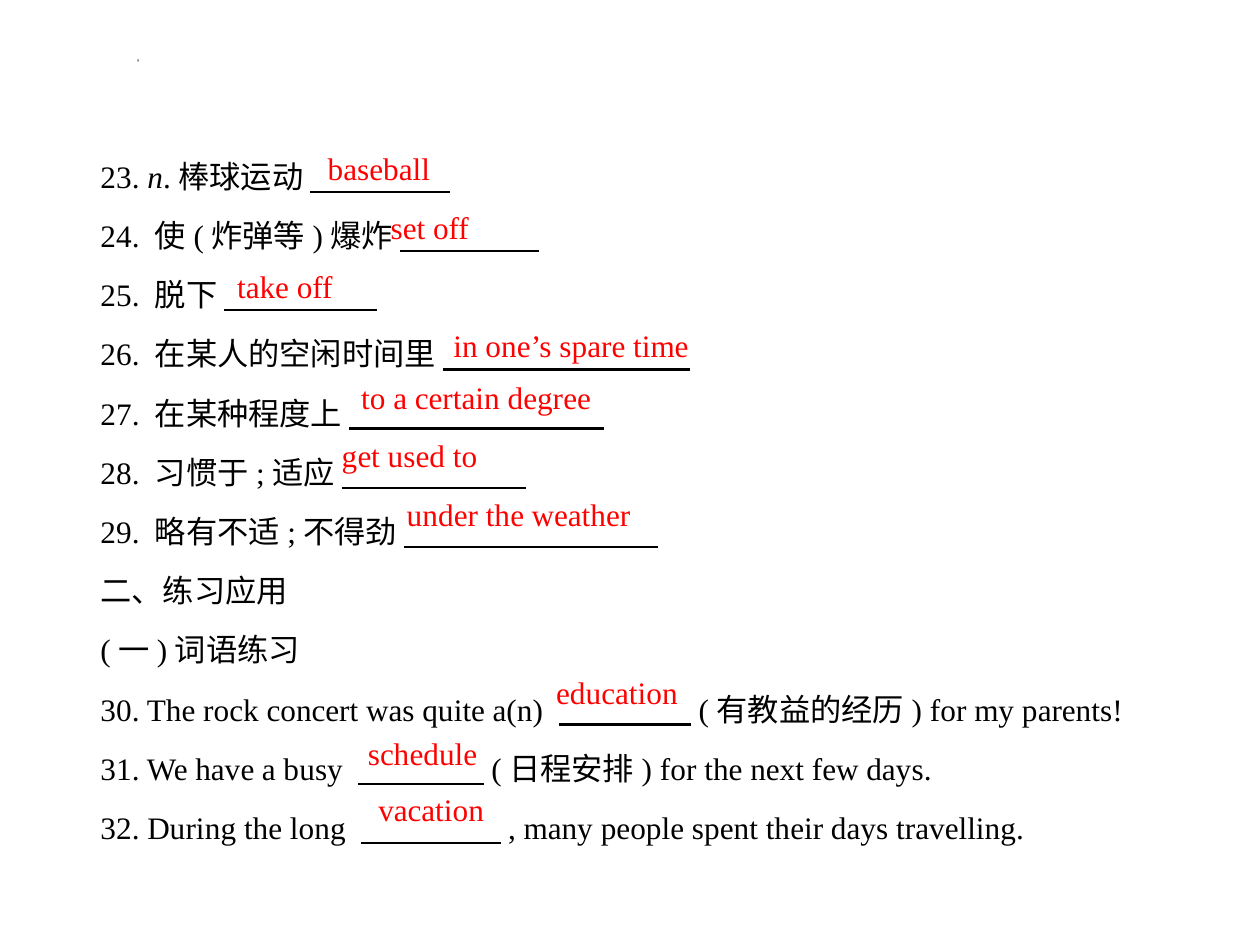

23. n.棒球运动
24. 使(炸弹等)爆炸
25. 脱下
26. 在某人的空闲时间里
27. 在某种程度上
28. 习惯于;适应
29. 略有不适;不得劲
二、练习应用
(一)词语练习
30. The rock concert was quite a(n) 　　          (有教益的经历) for my parents!
31. We have a busy 　　         (日程安排) for the next few days.
32. During the long 　       　    , many people spent their days travelling.
baseball
set off
take off
in one’s spare time
to a certain degree
get used to
under the weather
education
schedule
vacation